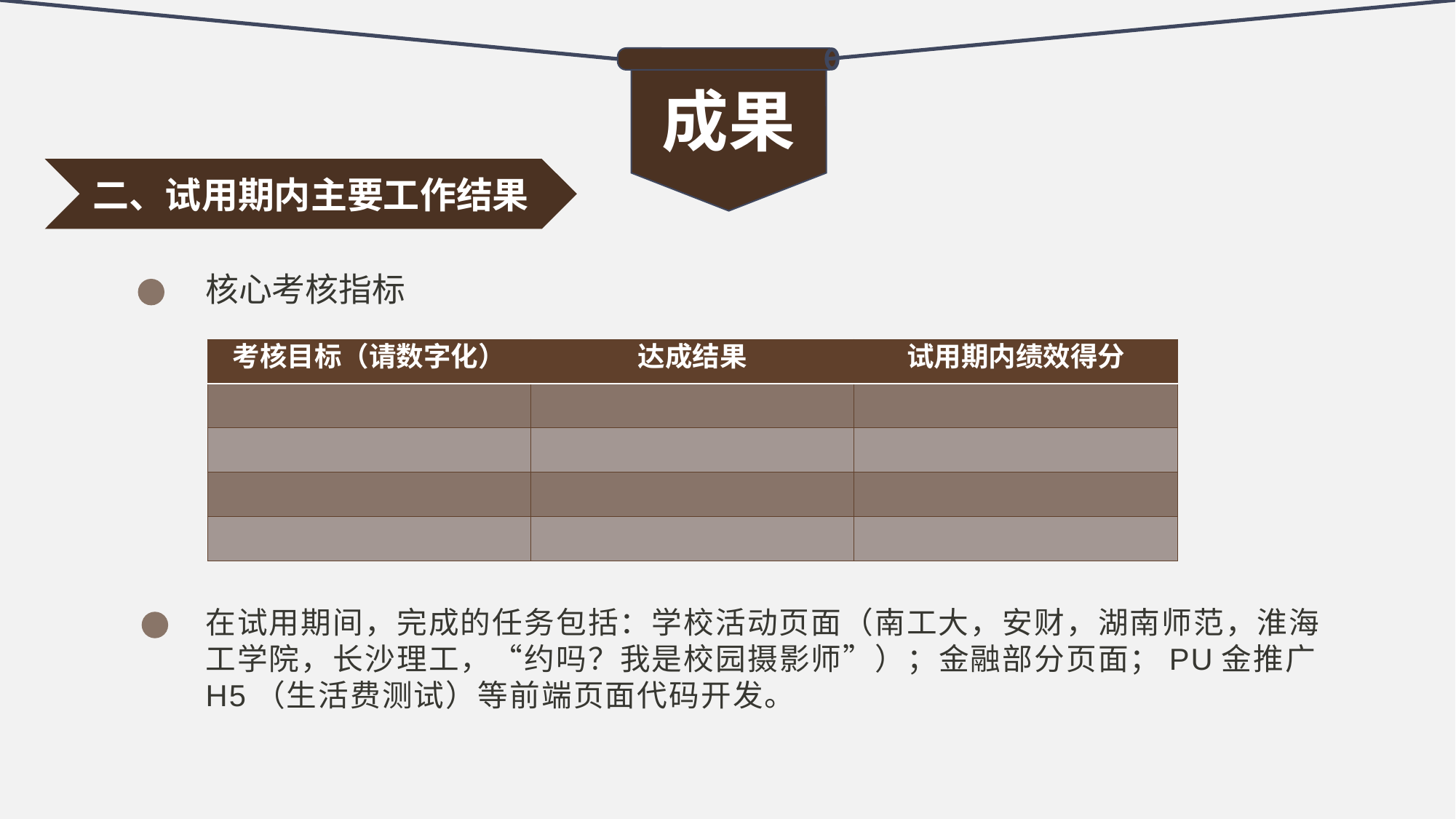

成果
二、试用期内主要工作结果
核心考核指标

| 考核目标（请数字化） | 达成结果 | 试用期内绩效得分 |
| --- | --- | --- |
|  |  |  |
|  |  |  |
|  |  |  |
|  |  |  |
在试用期间，完成的任务包括：学校活动页面（南工大，安财，湖南师范，淮海工学院，长沙理工，“约吗？我是校园摄影师”）；金融部分页面；PU金推广H5（生活费测试）等前端页面代码开发。